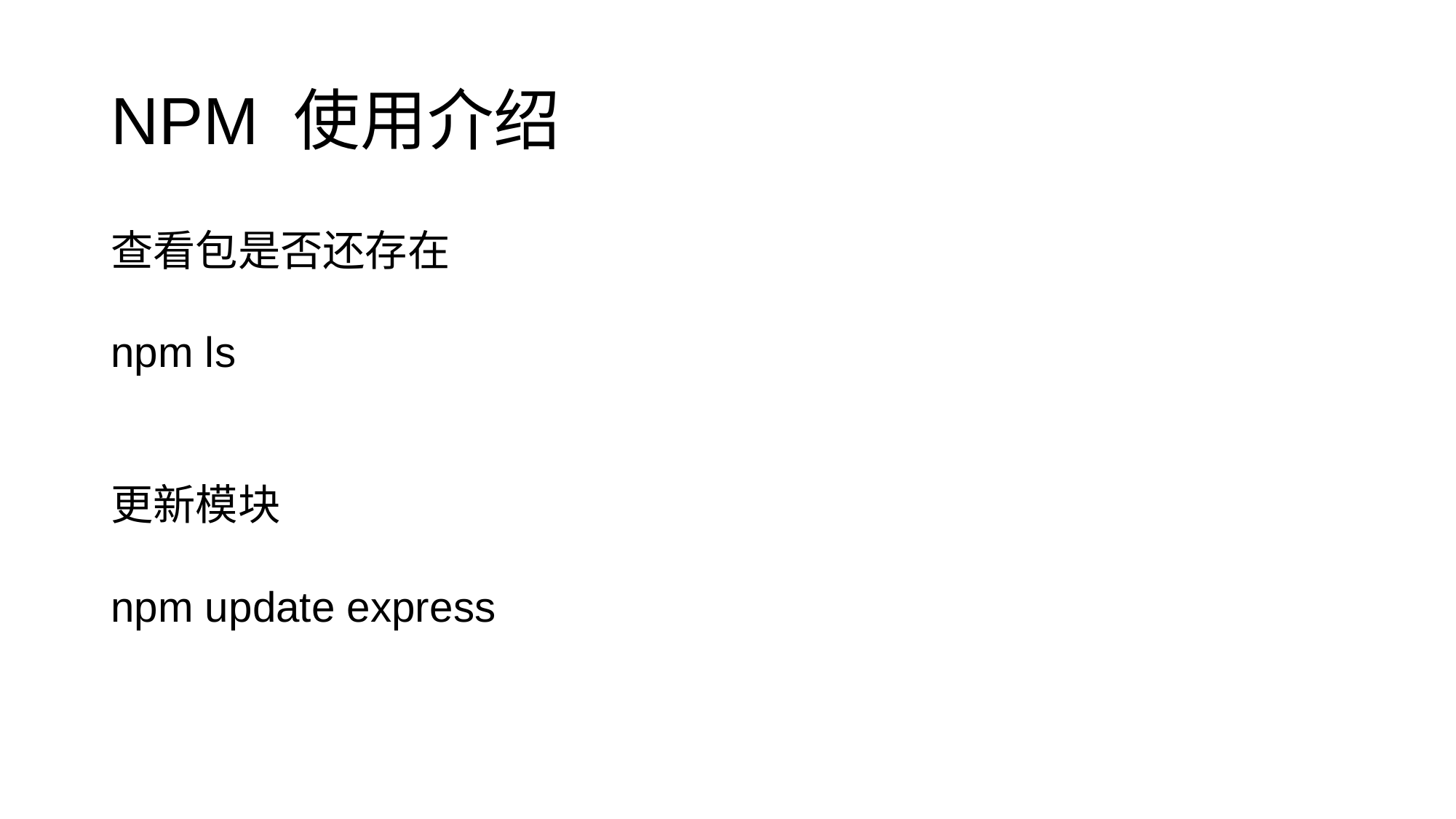

# NPM 使用介绍
查看包是否还存在

npm ls

更新模块

npm update express